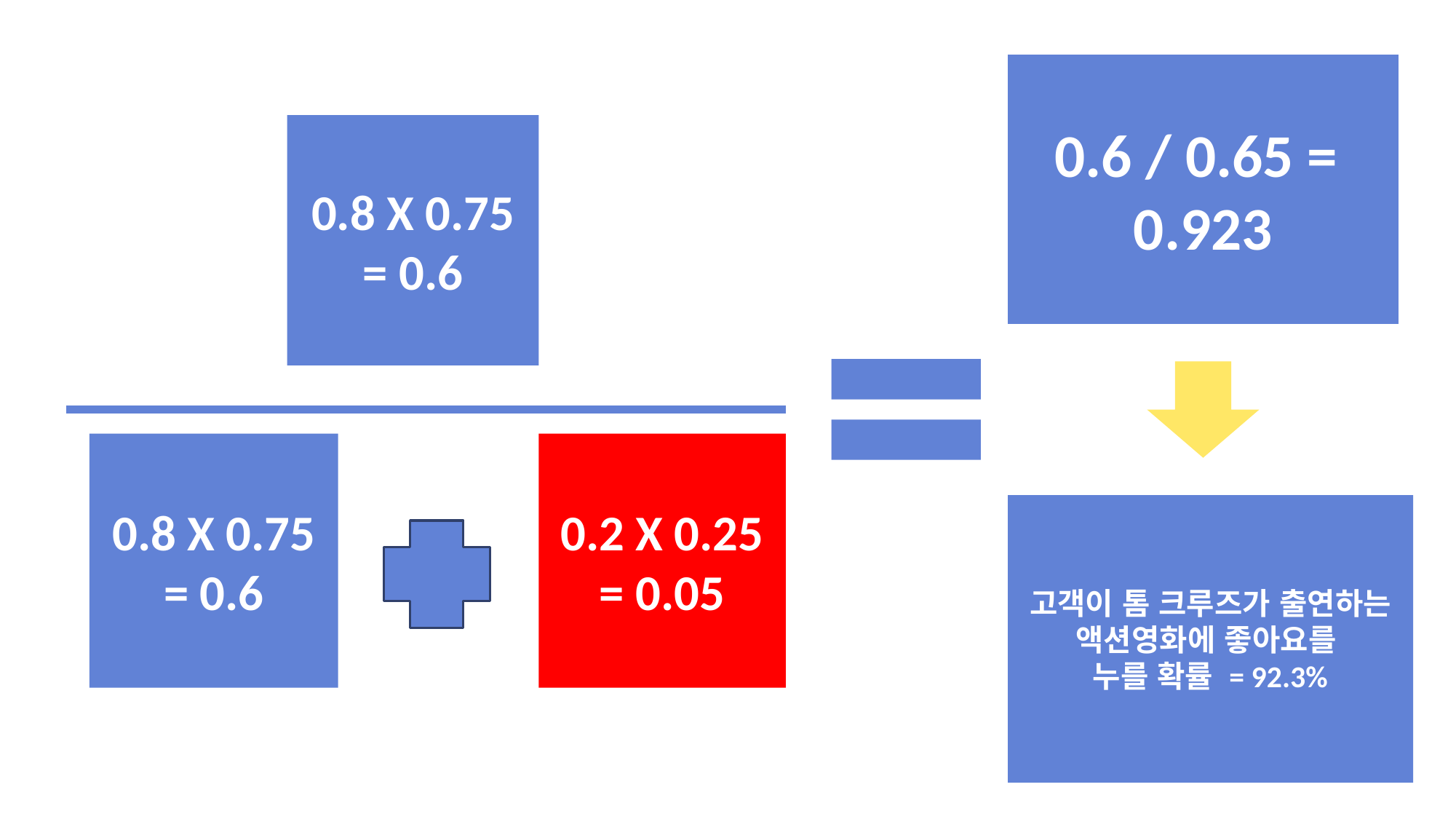

0.6 / 0.65 =
0.923
0.8 X 0.75
= 0.6

0.8 X 0.75
= 0.6
0.2 X 0.25
= 0.05
고객이 톰 크루즈가 출연하는 액션영화에 좋아요를
누를 확률 = 92.3%